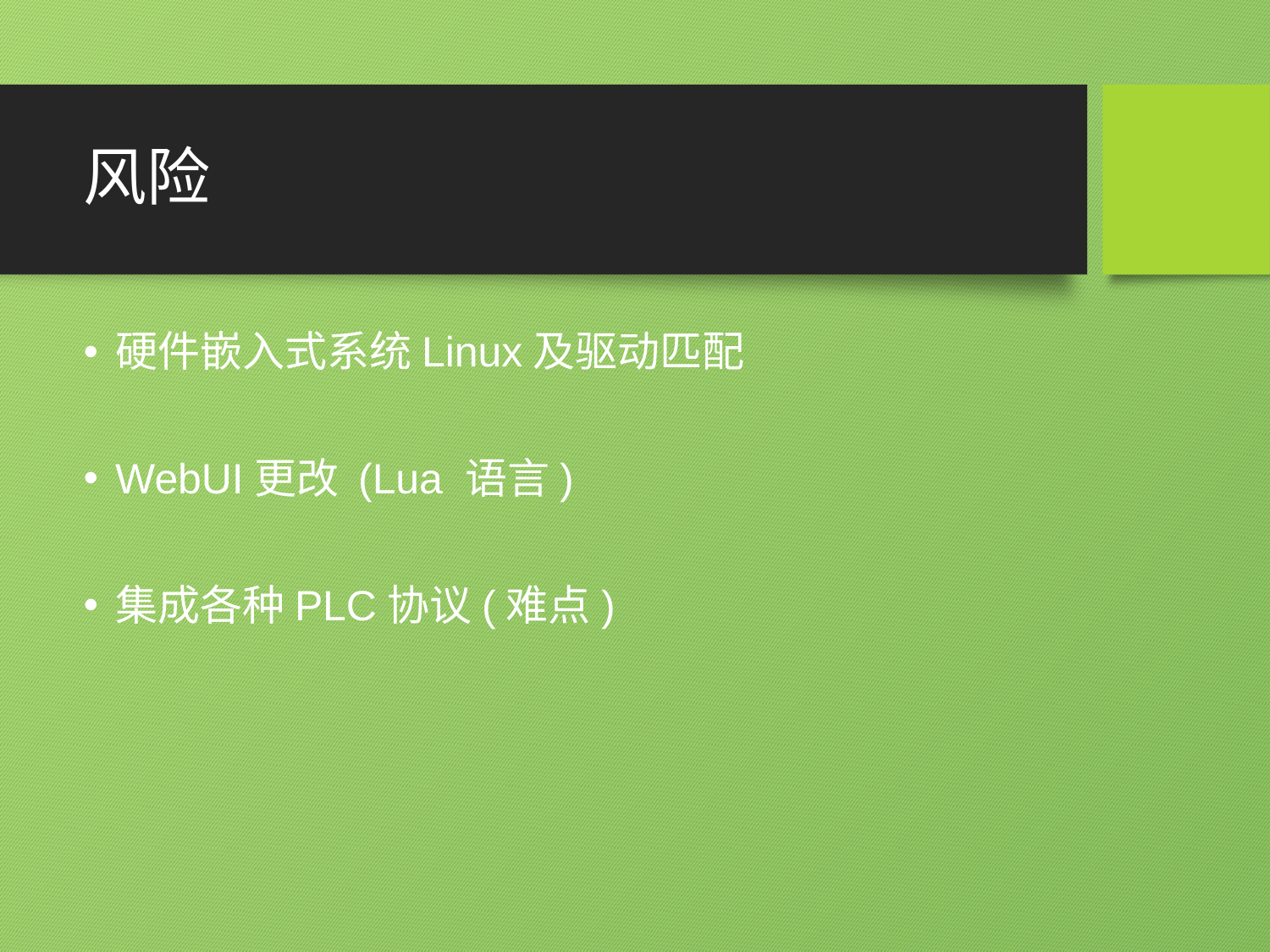

# 风险
硬件嵌入式系统Linux及驱动匹配

WebUI更改 (Lua 语言)

集成各种PLC协议(难点)